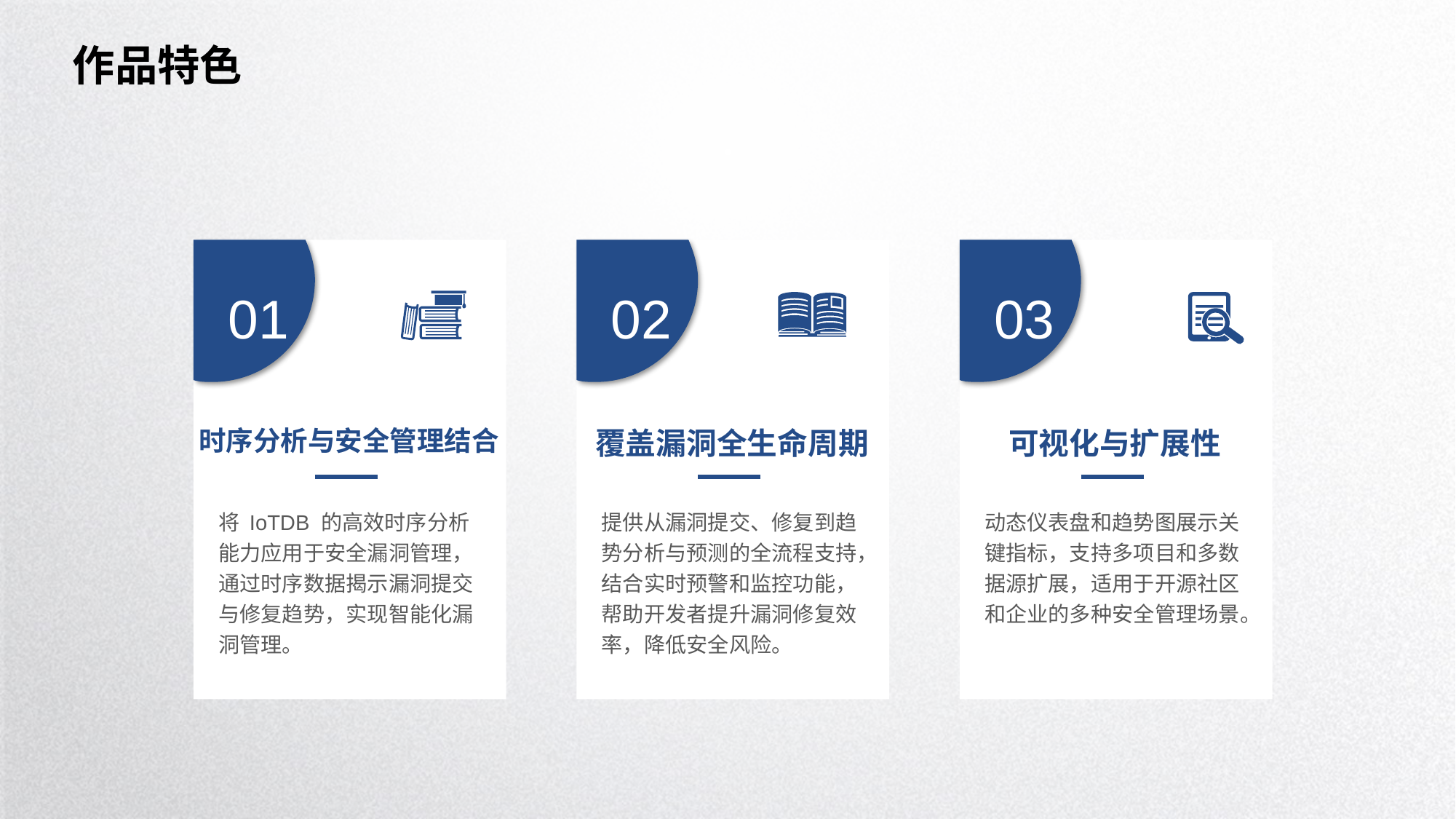

作品特色

01

时序分析与安全管理结合
将 IoTDB 的高效时序分析能力应用于安全漏洞管理，通过时序数据揭示漏洞提交与修复趋势，实现智能化漏洞管理。

02
覆盖漏洞全生命周期
提供从漏洞提交、修复到趋势分析与预测的全流程支持，结合实时预警和监控功能，帮助开发者提升漏洞修复效率，降低安全风险。

03
可视化与扩展性
动态仪表盘和趋势图展示关键指标，支持多项目和多数据源扩展，适用于开源社区和企业的多种安全管理场景。